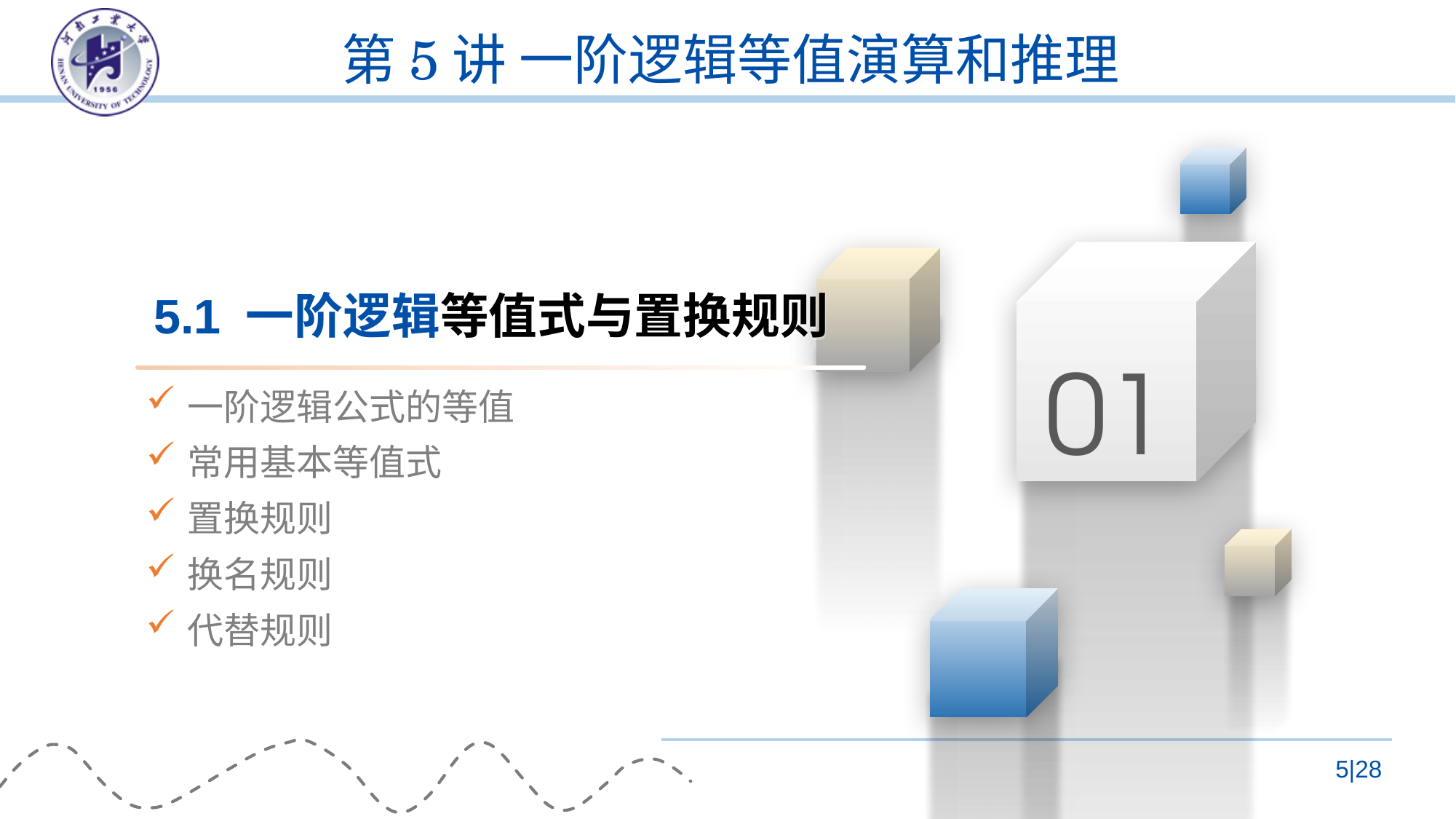

# 第5讲 一阶逻辑等值演算和推理

01

5.1 一阶逻辑等值式与置换规则

一阶逻辑公式的等值
常用基本等值式
置换规则

换名规则

代替规则
5|28